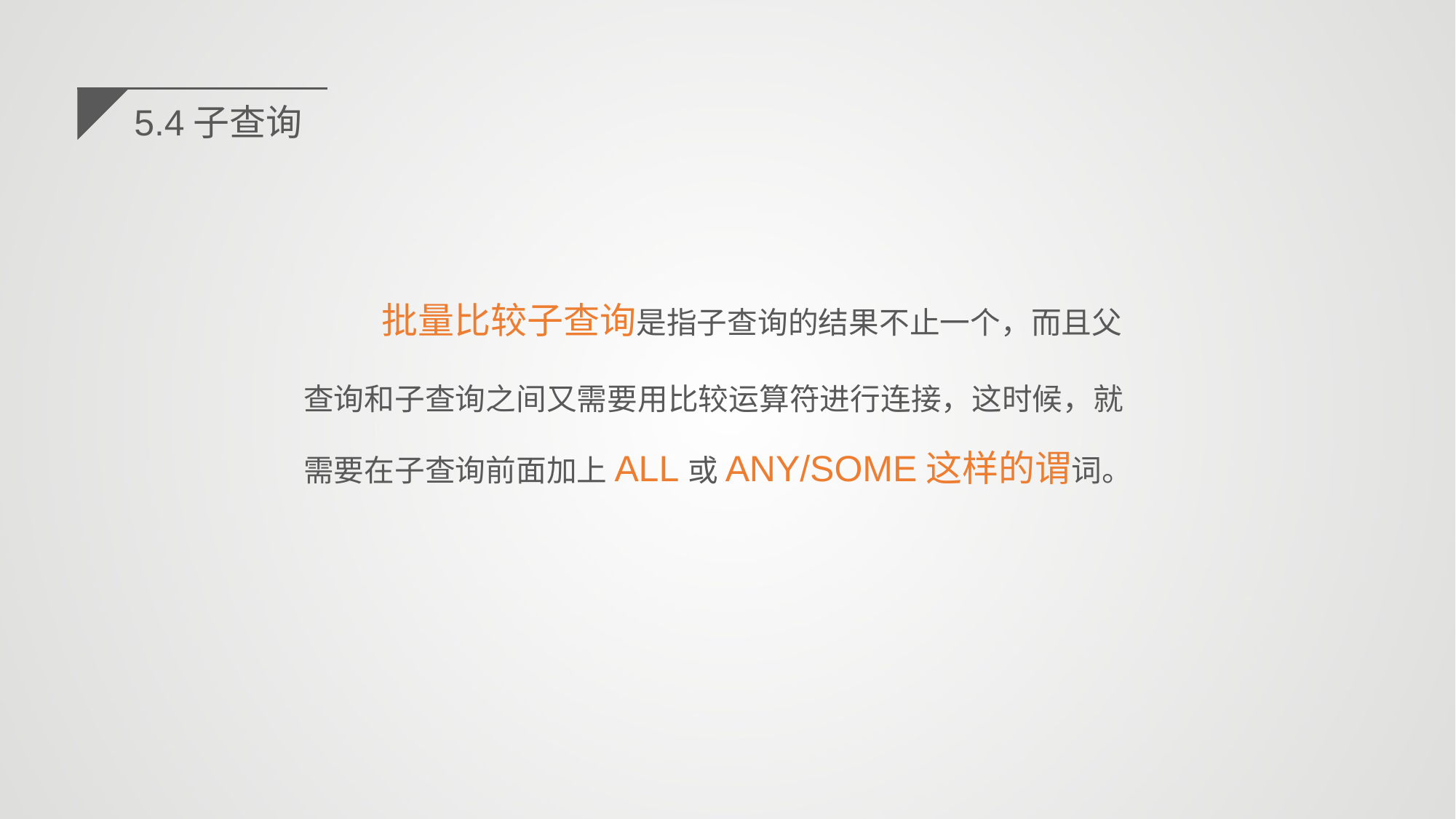

5.4子查询

      批量比较子查询是指子查询的结果不止一个，而且父查询和子查询之间又需要用比较运算符进行连接，这时候，就需要在子查询前面加上ALL或ANY/SOME这样的谓词。